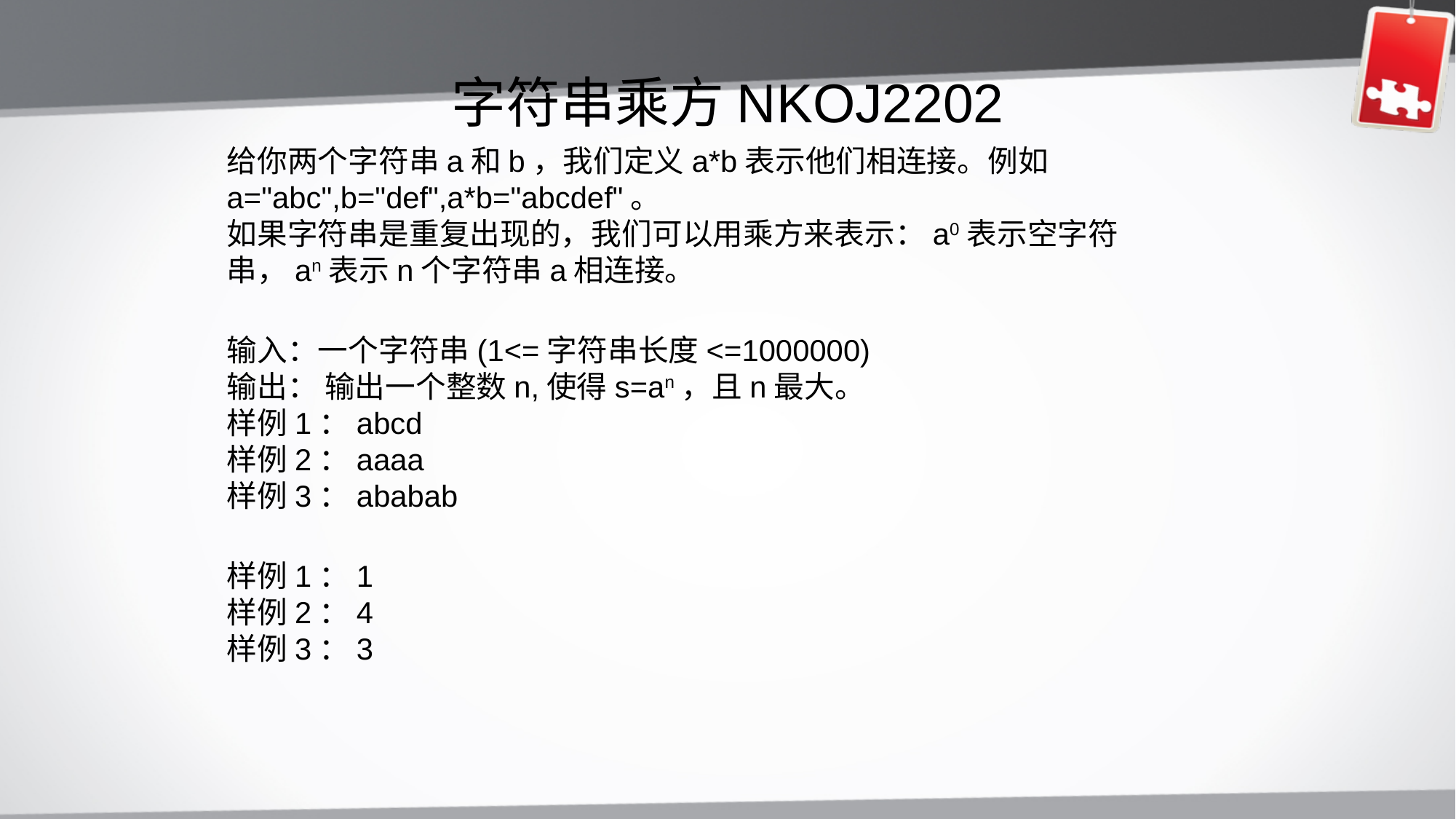

# 字符串乘方NKOJ2202
给你两个字符串a和b，我们定义a*b表示他们相连接。例如a="abc",b="def",a*b="abcdef"。
如果字符串是重复出现的，我们可以用乘方来表示：a0表示空字符串，an表示n个字符串a相连接。

输入：一个字符串(1<=字符串长度<=1000000)
输出： 输出一个整数n,使得s=an，且n最大。
样例1：abcd
样例2：aaaa
样例3：ababab

样例1：1
样例2：4
样例3：3